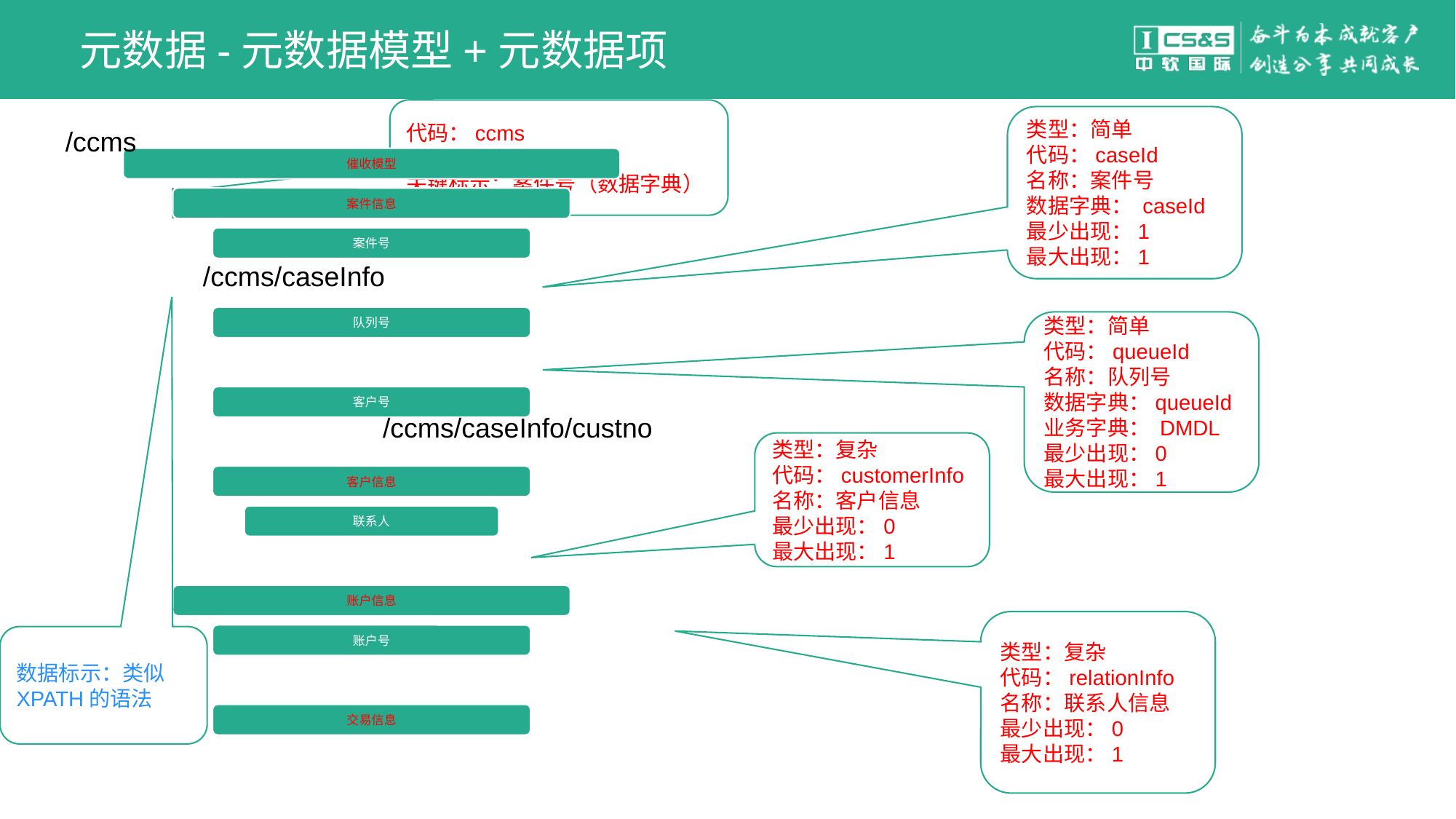

# 元数据-元数据模型+元数据项
代码：ccms
名称：催收模型
关键标示：案件号（数据字典）
类型：简单
代码：caseId
名称：案件号
数据字典： caseId
最少出现：1
最大出现：1
/ccms
催收模型
案件信息
案件号
队列号
账户号
账户信息
客户号
客户信息
联系人
交易信息
/ccms/caseInfo
类型：简单
代码：queueId
名称：队列号
数据字典：queueId
业务字典： DMDL
最少出现：0
最大出现：1
/ccms/caseInfo/custno
类型：复杂
代码：customerInfo
名称：客户信息
最少出现：0
最大出现：1
类型：复杂
代码：relationInfo
名称：联系人信息
最少出现：0
最大出现：1
数据标示：类似XPATH的语法